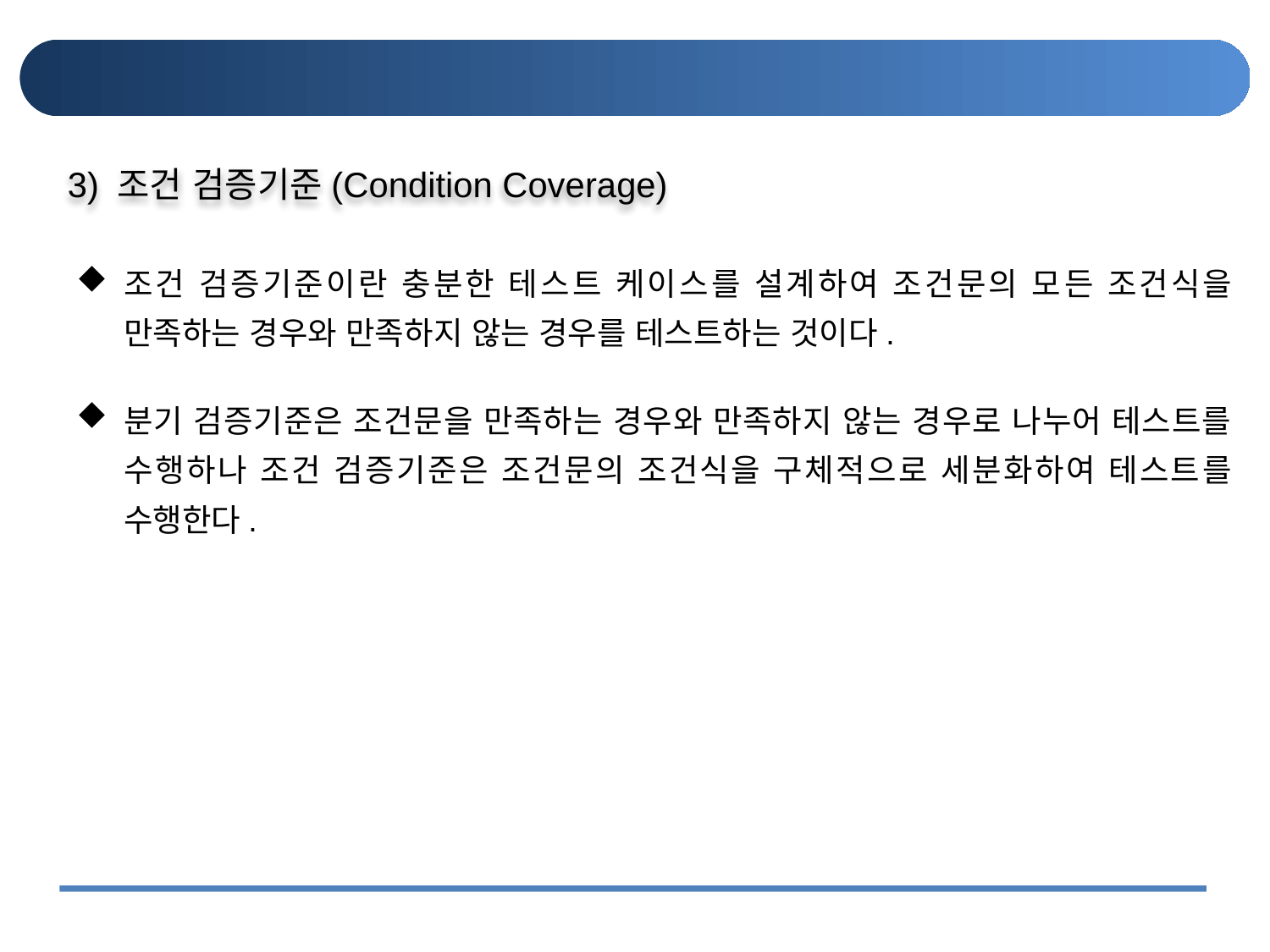

#
3) 조건 검증기준(Condition Coverage)
조건 검증기준이란 충분한 테스트 케이스를 설계하여 조건문의 모든 조건식을 만족하는 경우와 만족하지 않는 경우를 테스트하는 것이다.
분기 검증기준은 조건문을 만족하는 경우와 만족하지 않는 경우로 나누어 테스트를 수행하나 조건 검증기준은 조건문의 조건식을 구체적으로 세분화하여 테스트를 수행한다.